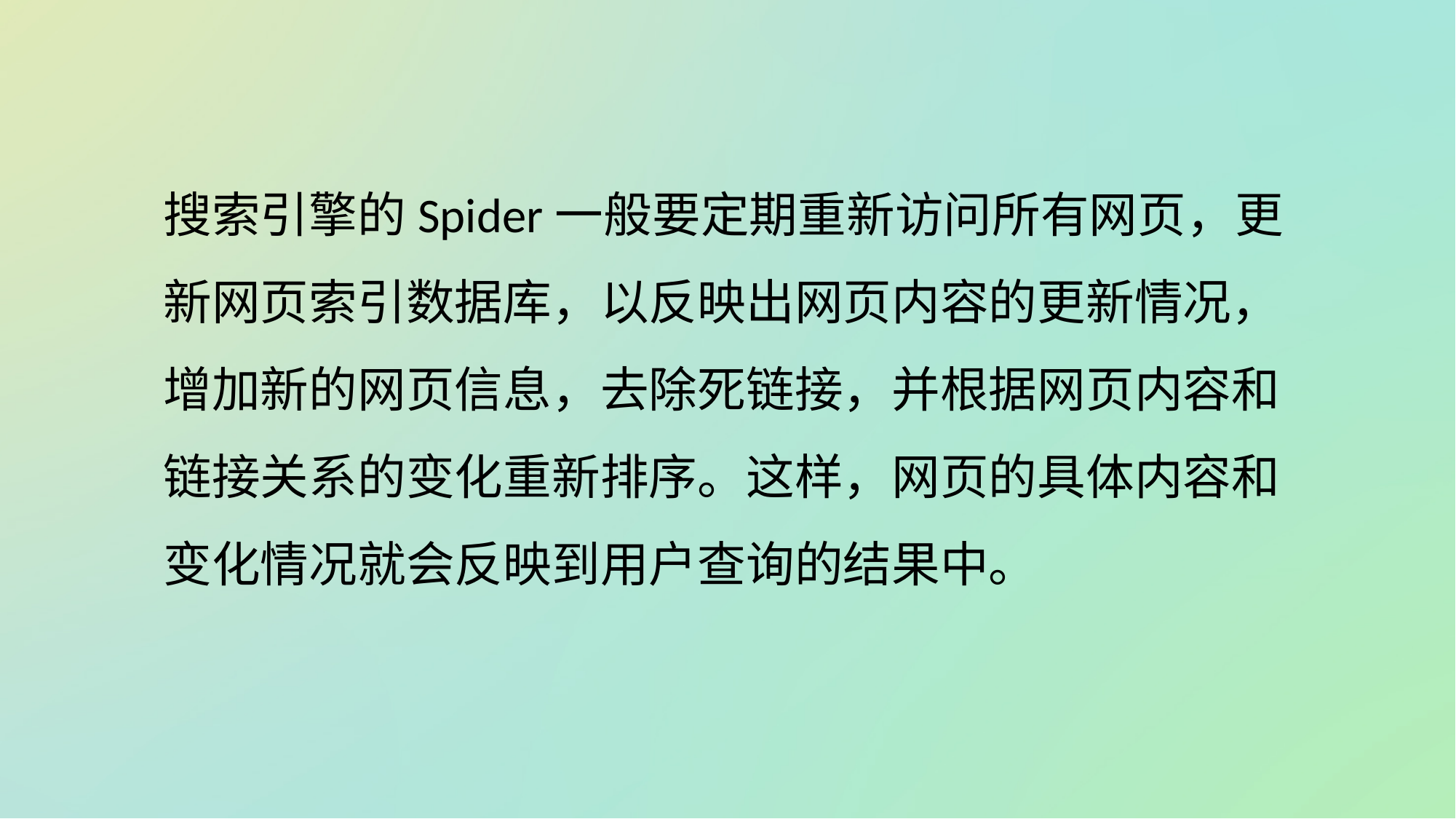

搜索引擎的Spider一般要定期重新访问所有网页，更新网页索引数据库，以反映出网页内容的更新情况，增加新的网页信息，去除死链接，并根据网页内容和链接关系的变化重新排序。这样，网页的具体内容和变化情况就会反映到用户查询的结果中。